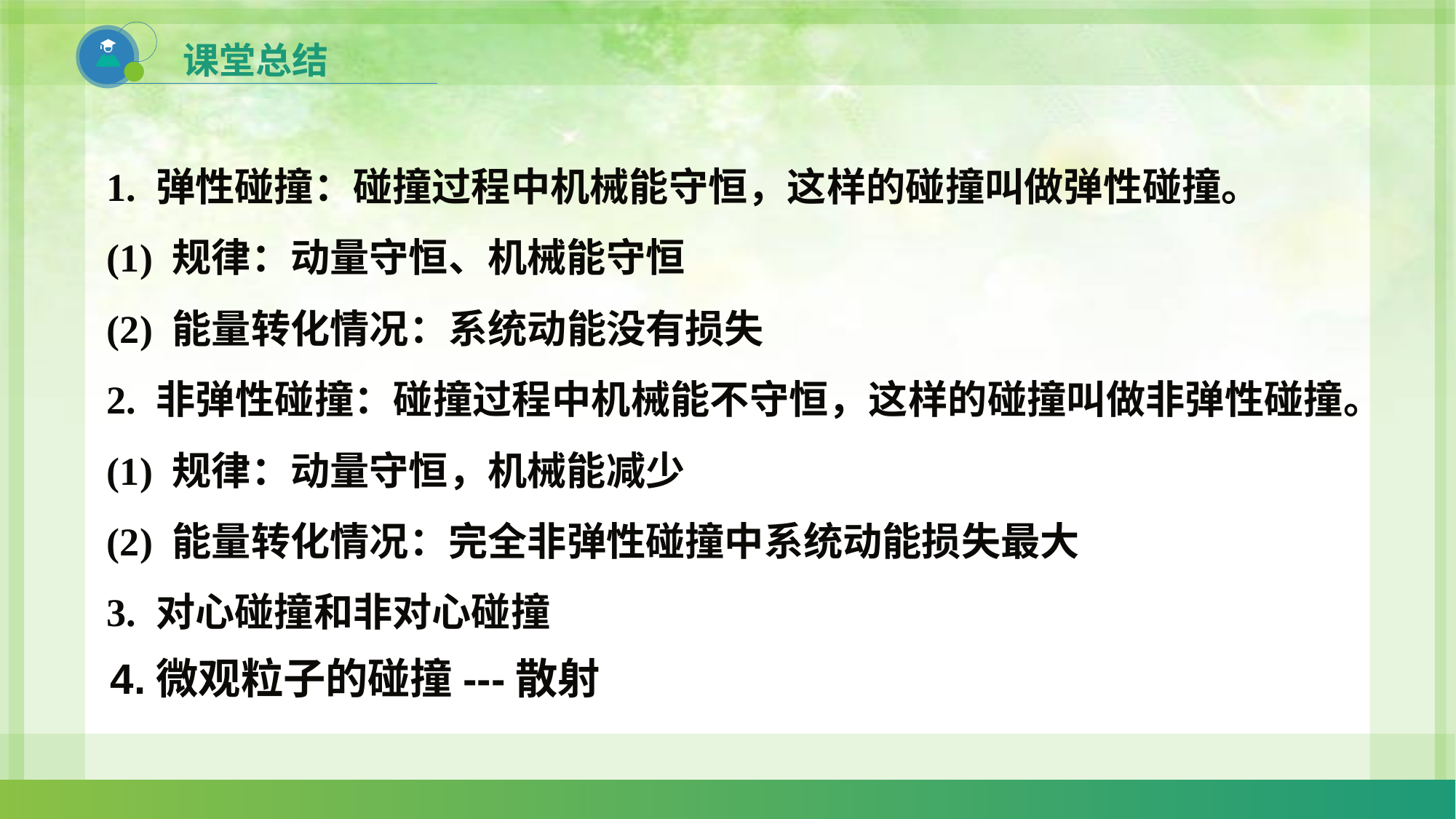

课堂总结

1. 弹性碰撞：碰撞过程中机械能守恒，这样的碰撞叫做弹性碰撞。
(1) 规律：动量守恒、机械能守恒
(2) 能量转化情况：系统动能没有损失
2. 非弹性碰撞：碰撞过程中机械能不守恒，这样的碰撞叫做非弹性碰撞。
(1) 规律：动量守恒，机械能减少
(2) 能量转化情况：完全非弹性碰撞中系统动能损失最大
3. 对心碰撞和非对心碰撞
4.微观粒子的碰撞---散射